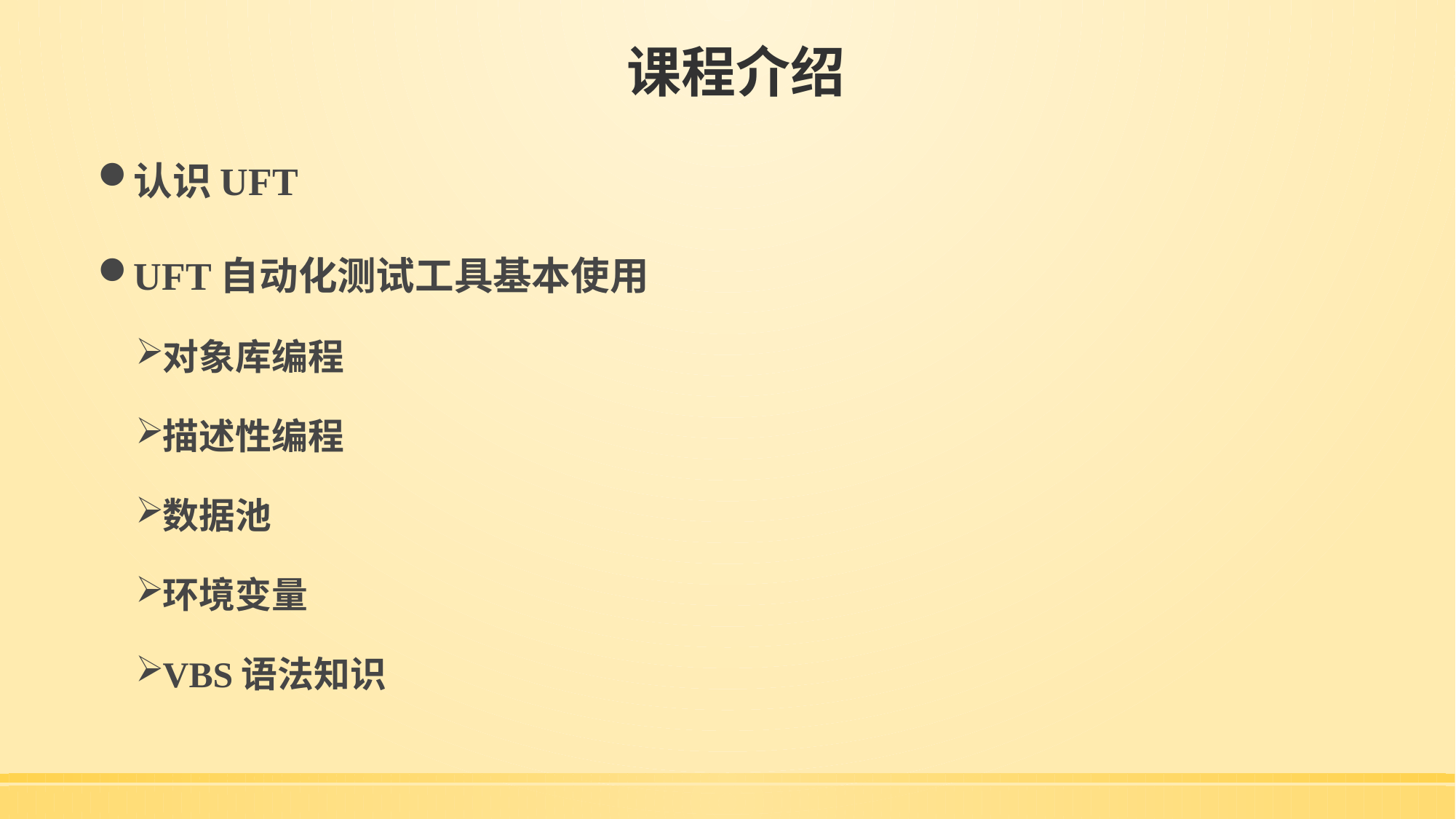

# 课程介绍
认识UFT
UFT自动化测试工具基本使用
对象库编程
描述性编程
数据池
环境变量
VBS语法知识